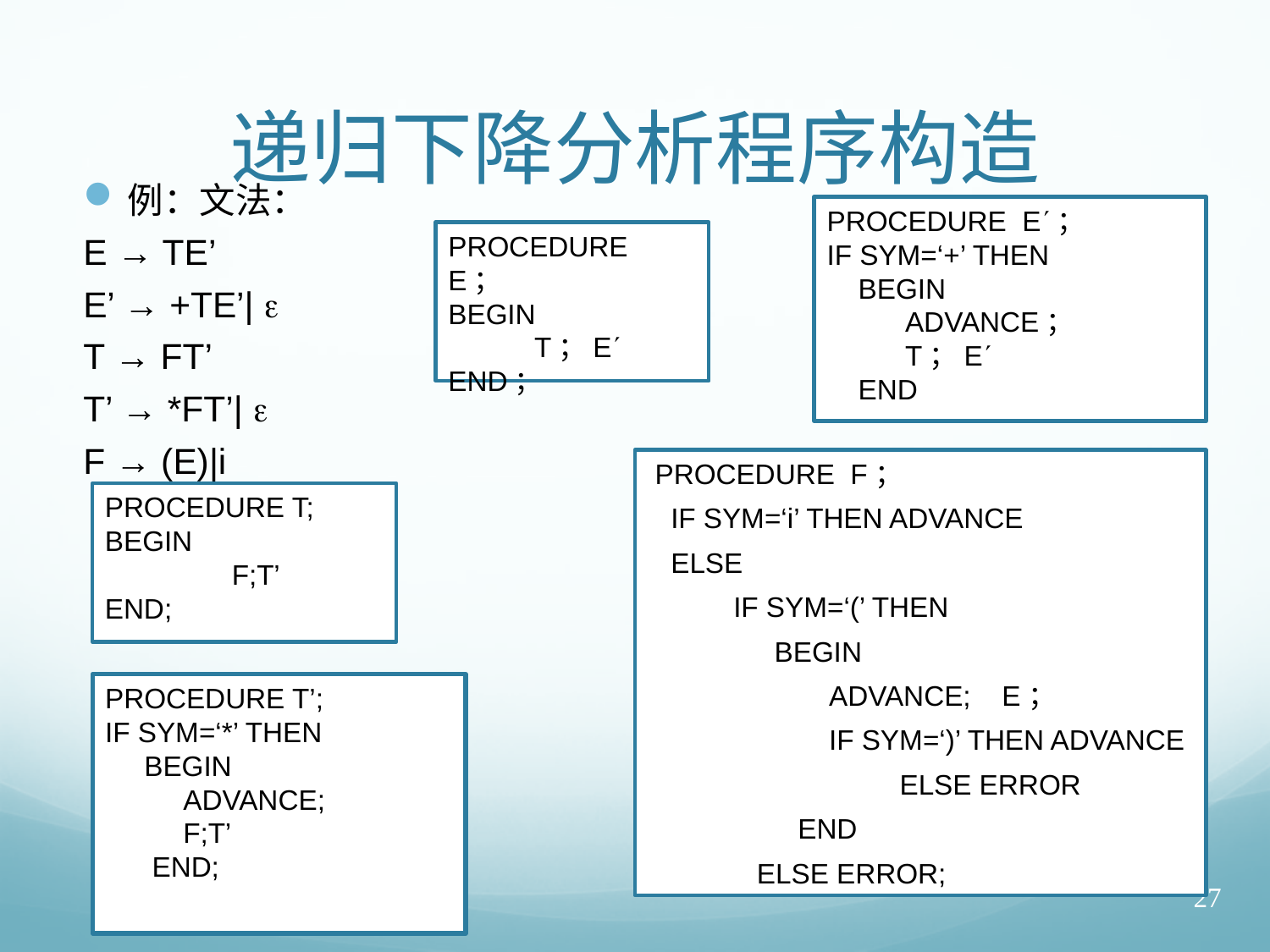

# 递归下降分析程序构造
例：文法：
E → TE’
E’ → +TE’| ε
T → FT’
T’ → *FT’| ε
F → (E)|i

PROCEDURE  E′；
IF SYM=‘+’ THEN
    BEGIN
          ADVANCE；
          T；E′
    END
PROCEDURE  E；
BEGIN
           T；E′
END；

 PROCEDURE  F；
   IF SYM=‘i’ THEN ADVANCE
   ELSE
           IF SYM=‘(’ THEN
   	BEGIN
	       ADVANCE;    E；
	       IF SYM=‘)’ THEN ADVANCE
	                ELSE ERROR
	   END
              ELSE ERROR;

PROCEDURE T;
BEGIN
	F;T’
END;

PROCEDURE T’;
IF SYM=‘*’ THEN
     BEGIN
          ADVANCE;
          F;T’
      END;
27